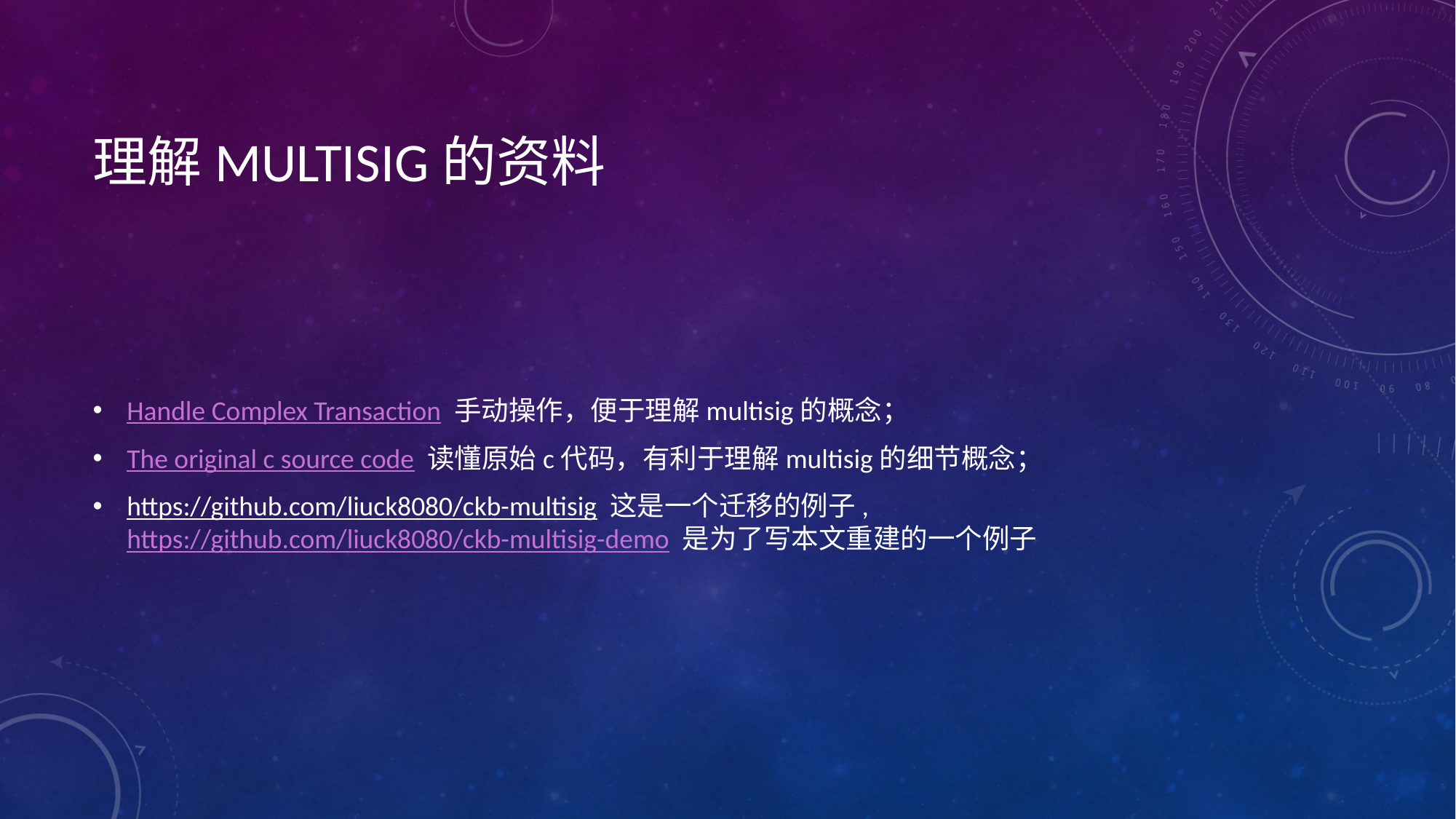

# 理解multisig的资料
Handle Complex Transaction 手动操作，便于理解multisig的概念；
The original c source code 读懂原始c代码，有利于理解multisig的细节概念；
https://github.com/liuck8080/ckb-multisig 这是一个迁移的例子, https://github.com/liuck8080/ckb-multisig-demo 是为了写本文重建的一个例子